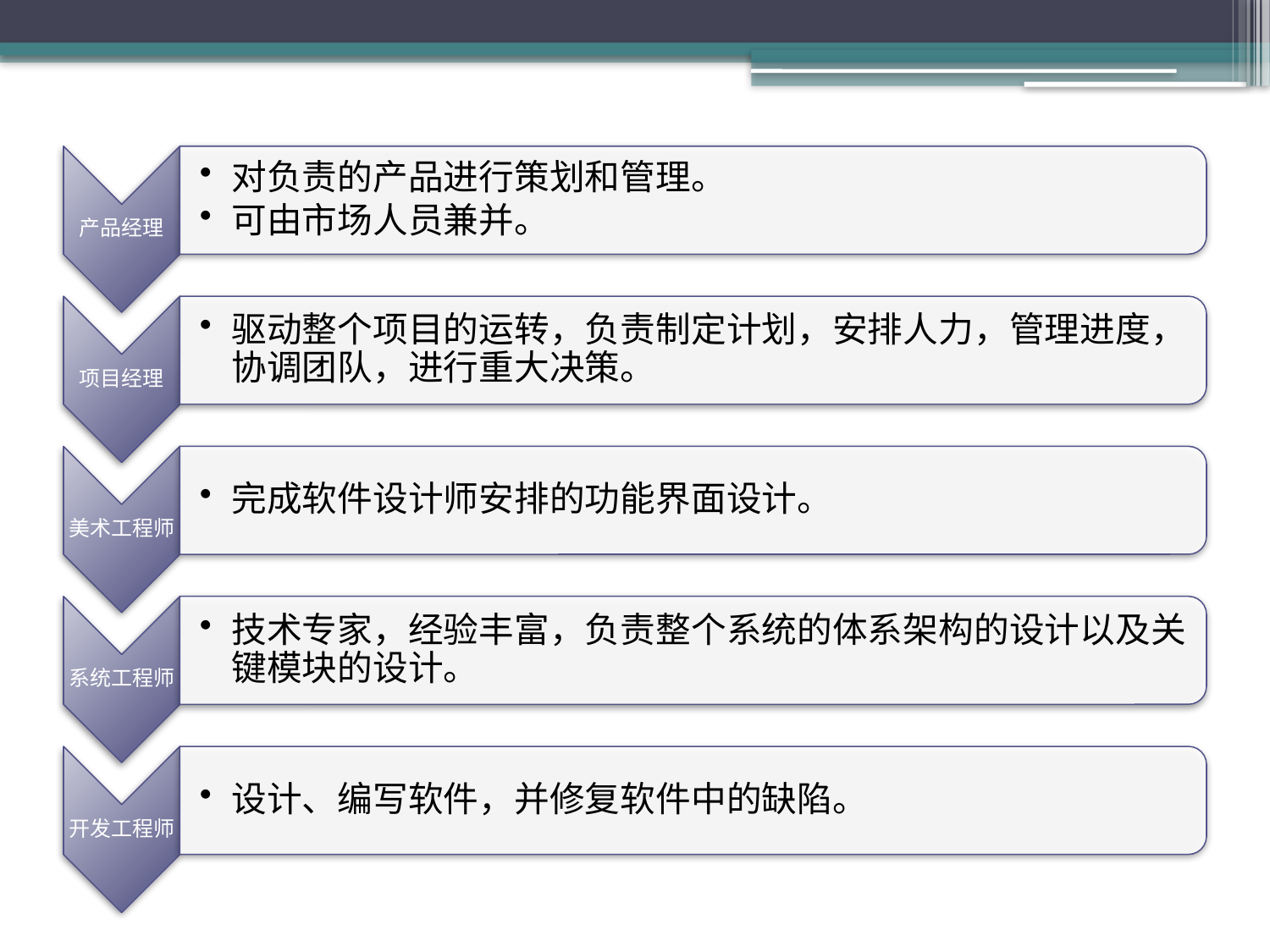

产品经理
对负责的产品进行策划和管理。
可由市场人员兼并。
项目经理
驱动整个项目的运转，负责制定计划，安排人力，管理进度，协调团队，进行重大决策。
美术工程师
完成软件设计师安排的功能界面设计。
系统工程师
技术专家，经验丰富，负责整个系统的体系架构的设计以及关键模块的设计。
开发工程师
设计、编写软件，并修复软件中的缺陷。